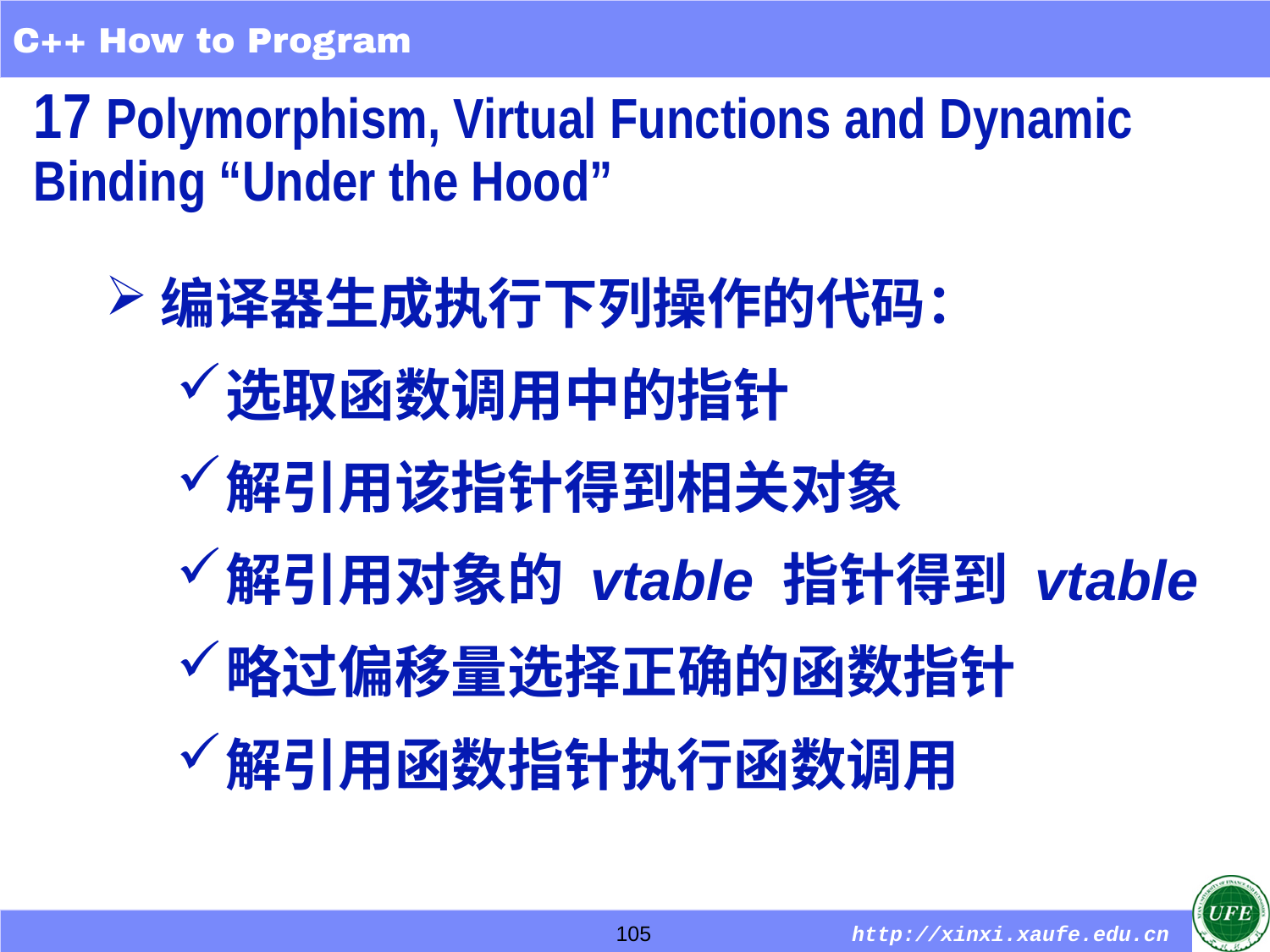

17 Polymorphism, Virtual Functions and Dynamic Binding “Under the Hood”
编译器生成执行下列操作的代码：
选取函数调用中的指针
解引用该指针得到相关对象
解引用对象的 vtable 指针得到 vtable
略过偏移量选择正确的函数指针
解引用函数指针执行函数调用
105